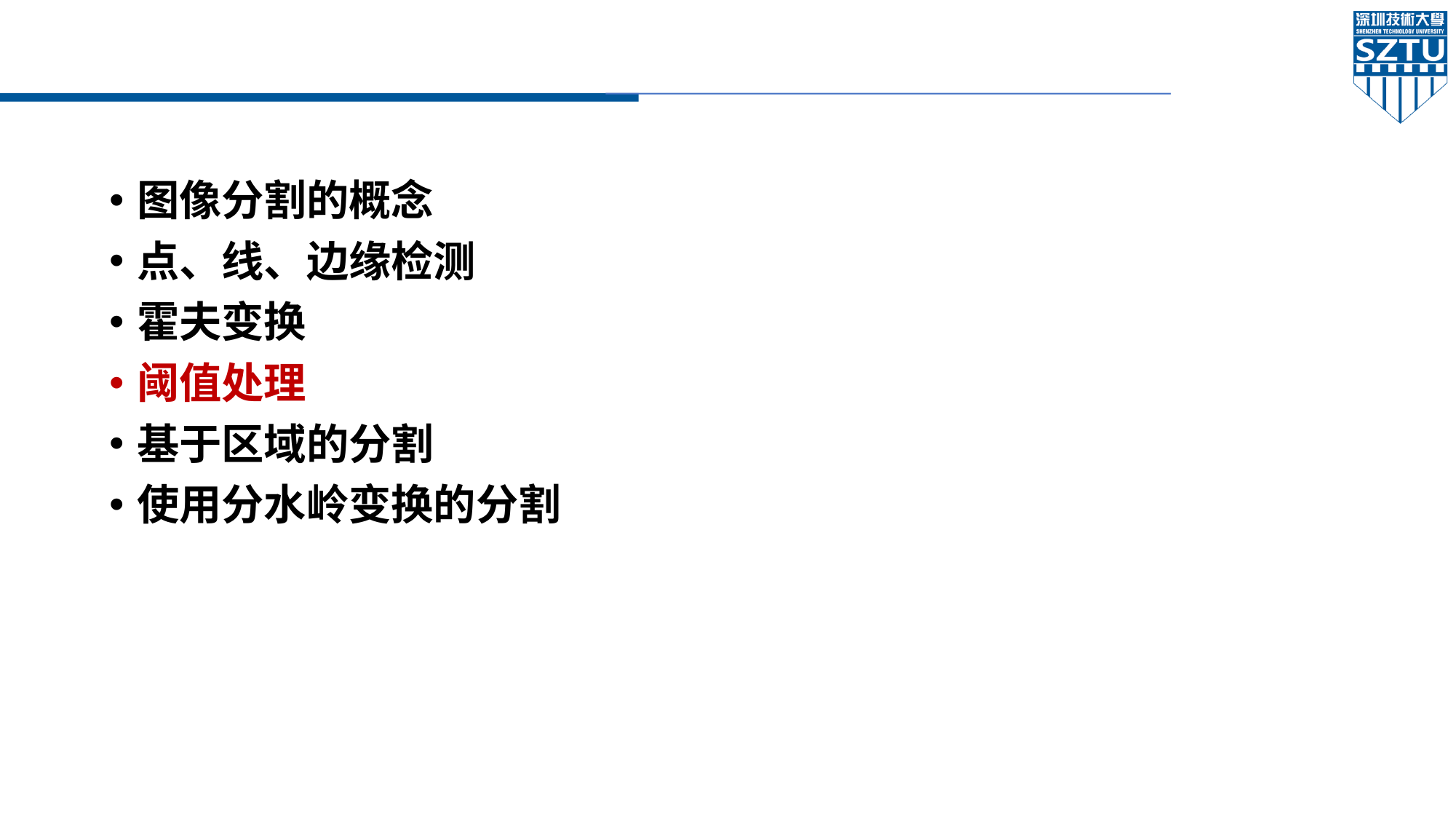

#
图像分割的概念
点、线、边缘检测
霍夫变换
阈值处理
基于区域的分割
使用分水岭变换的分割